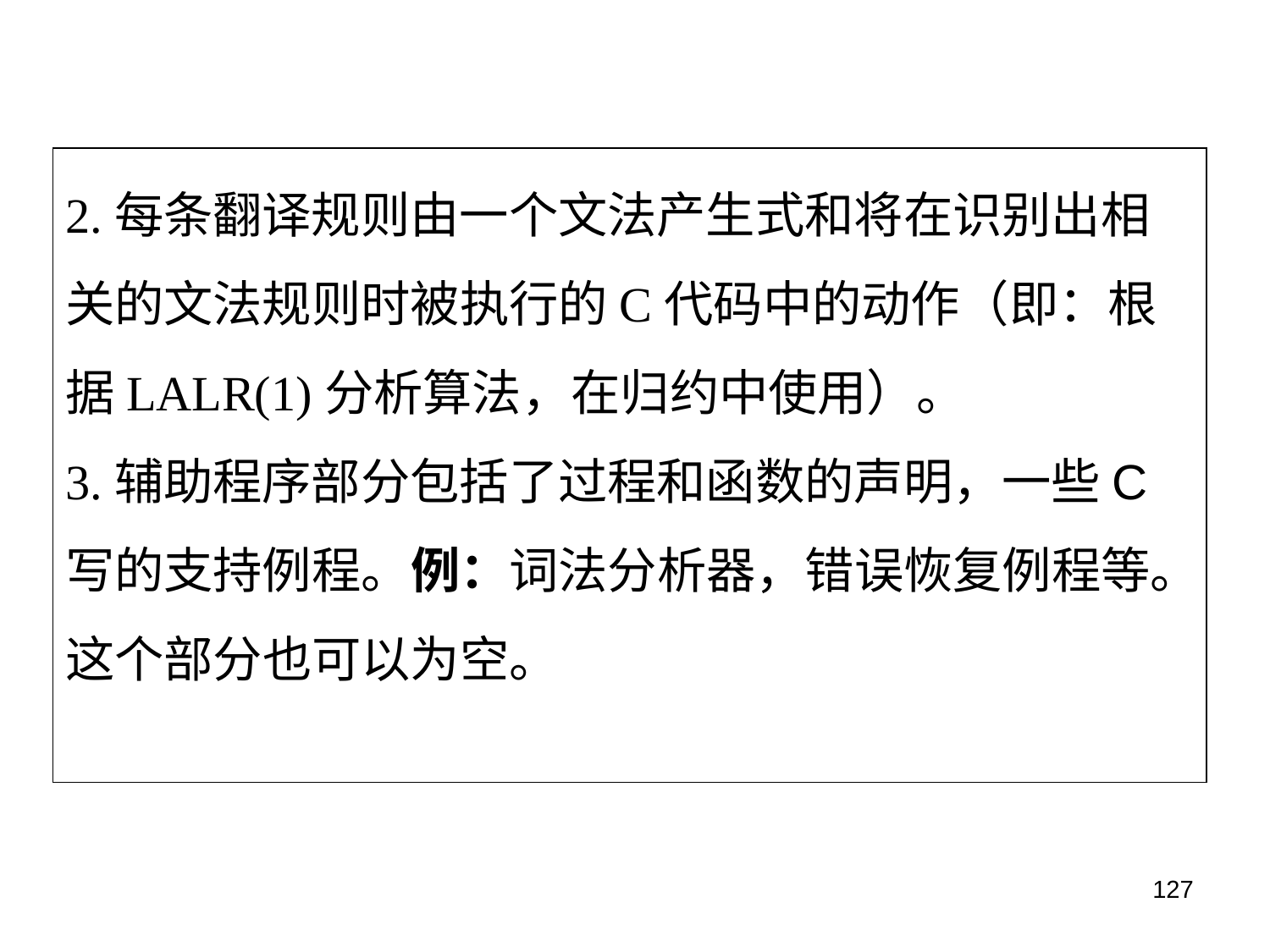

2.每条翻译规则由一个文法产生式和将在识别出相关的文法规则时被执行的C代码中的动作（即：根据LALR(1)分析算法，在归约中使用）。
3.辅助程序部分包括了过程和函数的声明，一些C写的支持例程。例：词法分析器，错误恢复例程等。这个部分也可以为空。

127